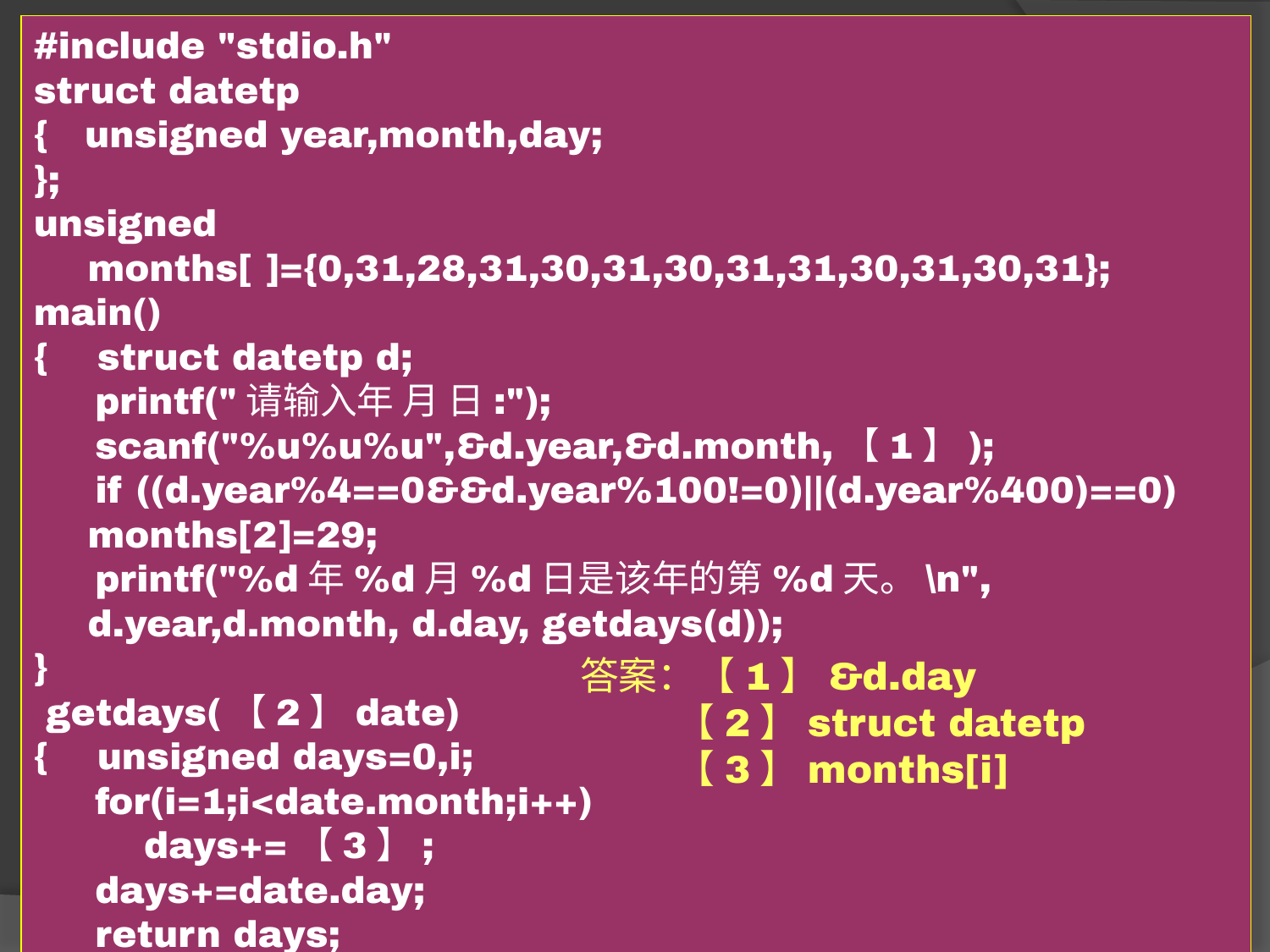

#include "stdio.h"
struct datetp
{   unsigned year,month,day;
};
unsigned months[ ]={0,31,28,31,30,31,30,31,31,30,31,30,31};
main()
{    struct datetp d;
     printf("请输入年 月 日:");
     scanf("%u%u%u",&d.year,&d.month,【1】);
     if ((d.year%4==0&&d.year%100!=0)||(d.year%400)==0) months[2]=29;
     printf("%d年%d月%d日是该年的第%d天。\n",  d.year,d.month, d.day, getdays(d));
}
 getdays(【2】date)
{    unsigned days=0,i;
     for(i=1;i<date.month;i++)
         days+=【3】;
     days+=date.day;
     return days;
}
# 示例
答案：【1】&d.day
          【2】struct datetp
          【3】months[i]